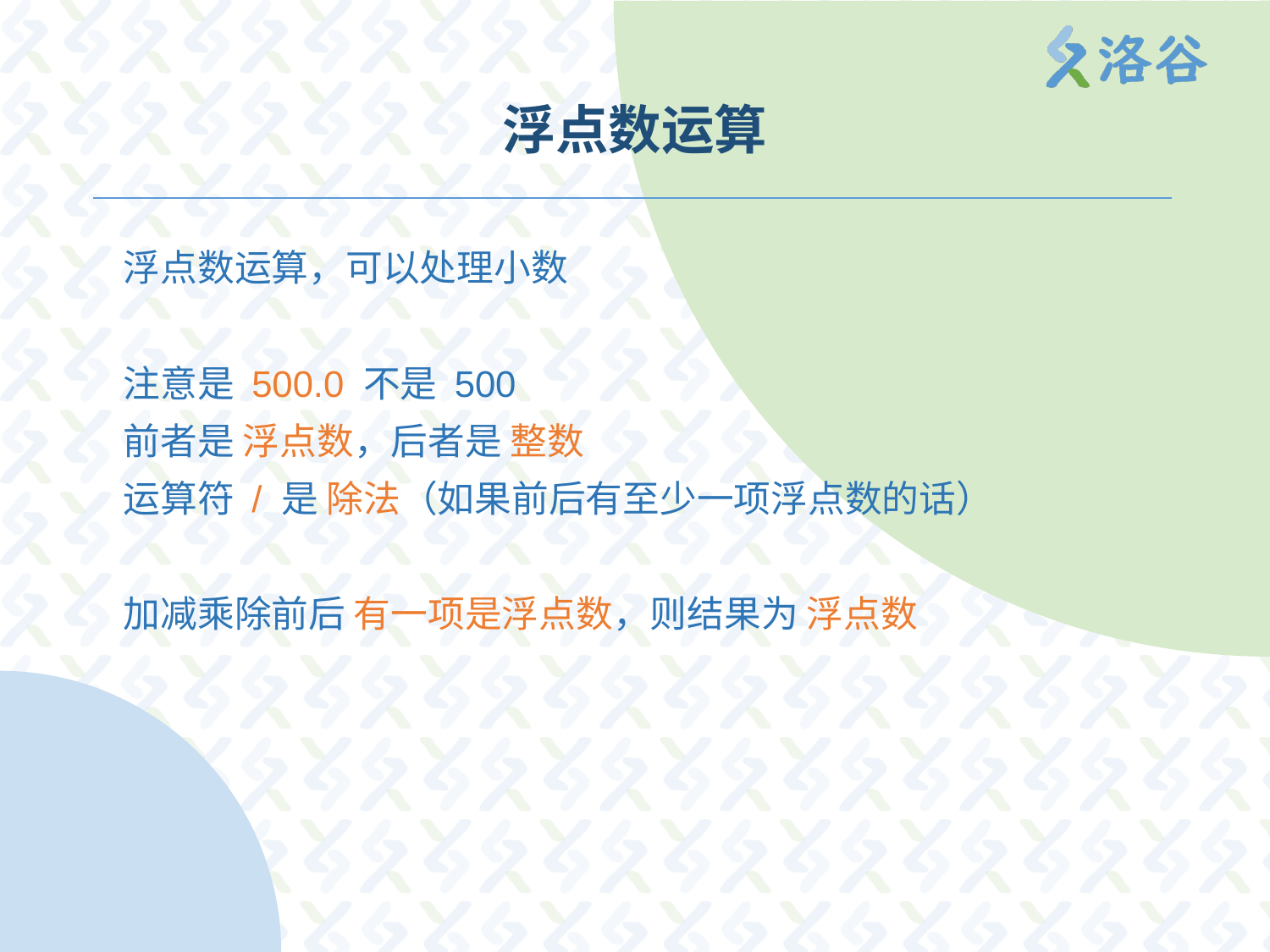

# 浮点数运算
浮点数运算，可以处理小数

注意是 500.0 不是 500
前者是 浮点数，后者是 整数
运算符 / 是 除法（如果前后有至少一项浮点数的话）

加减乘除前后 有一项是浮点数，则结果为 浮点数